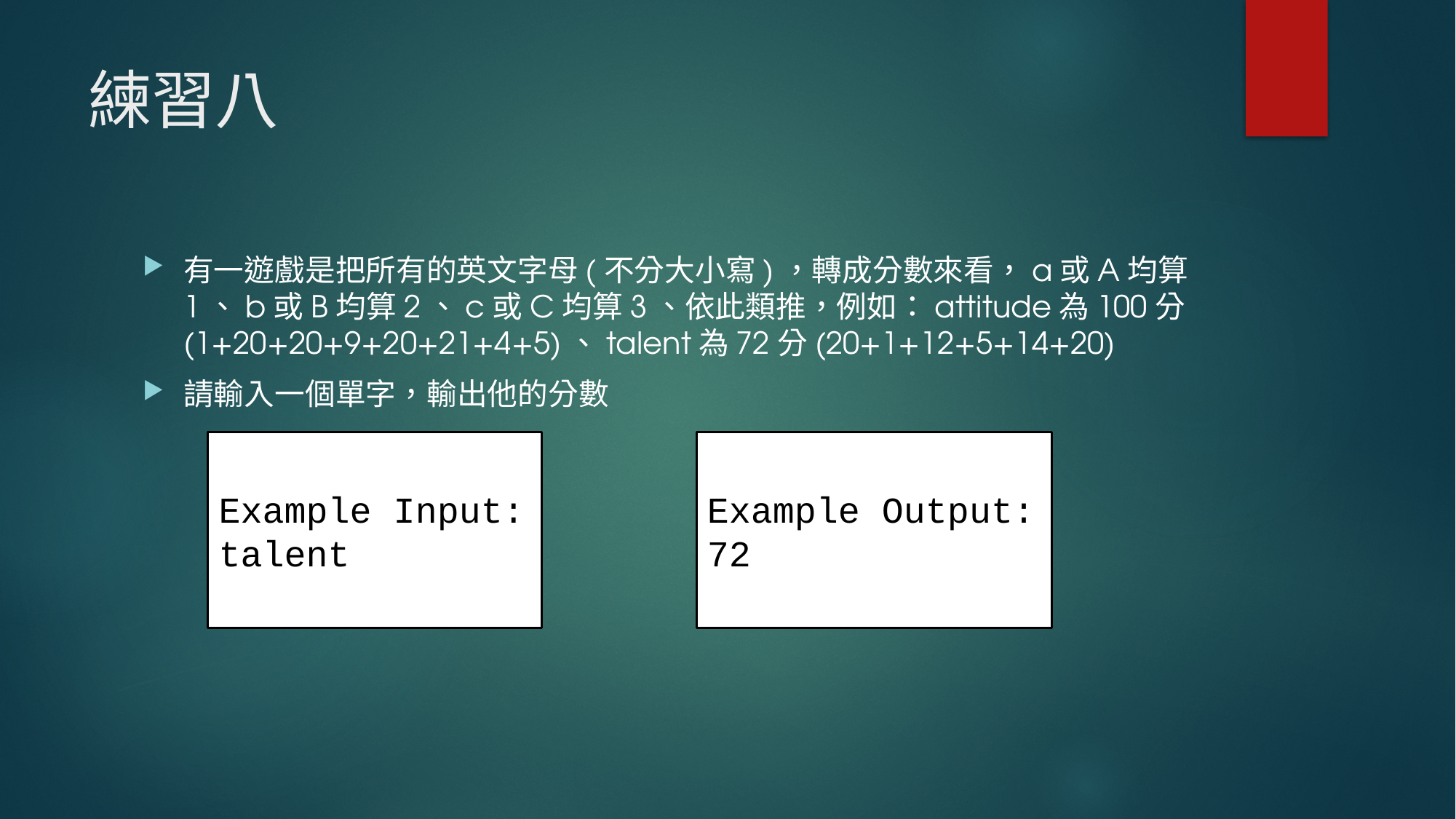

# 練習八
有一遊戲是把所有的英文字母(不分大小寫)，轉成分數來看，a或A均算1、b或B均算2、c或C均算3、依此類推，例如：attitude為100分 (1+20+20+9+20+21+4+5)、talent為72分(20+1+12+5+14+20)
請輸入一個單字，輸出他的分數

Example Input:
talent
Example Output:
72